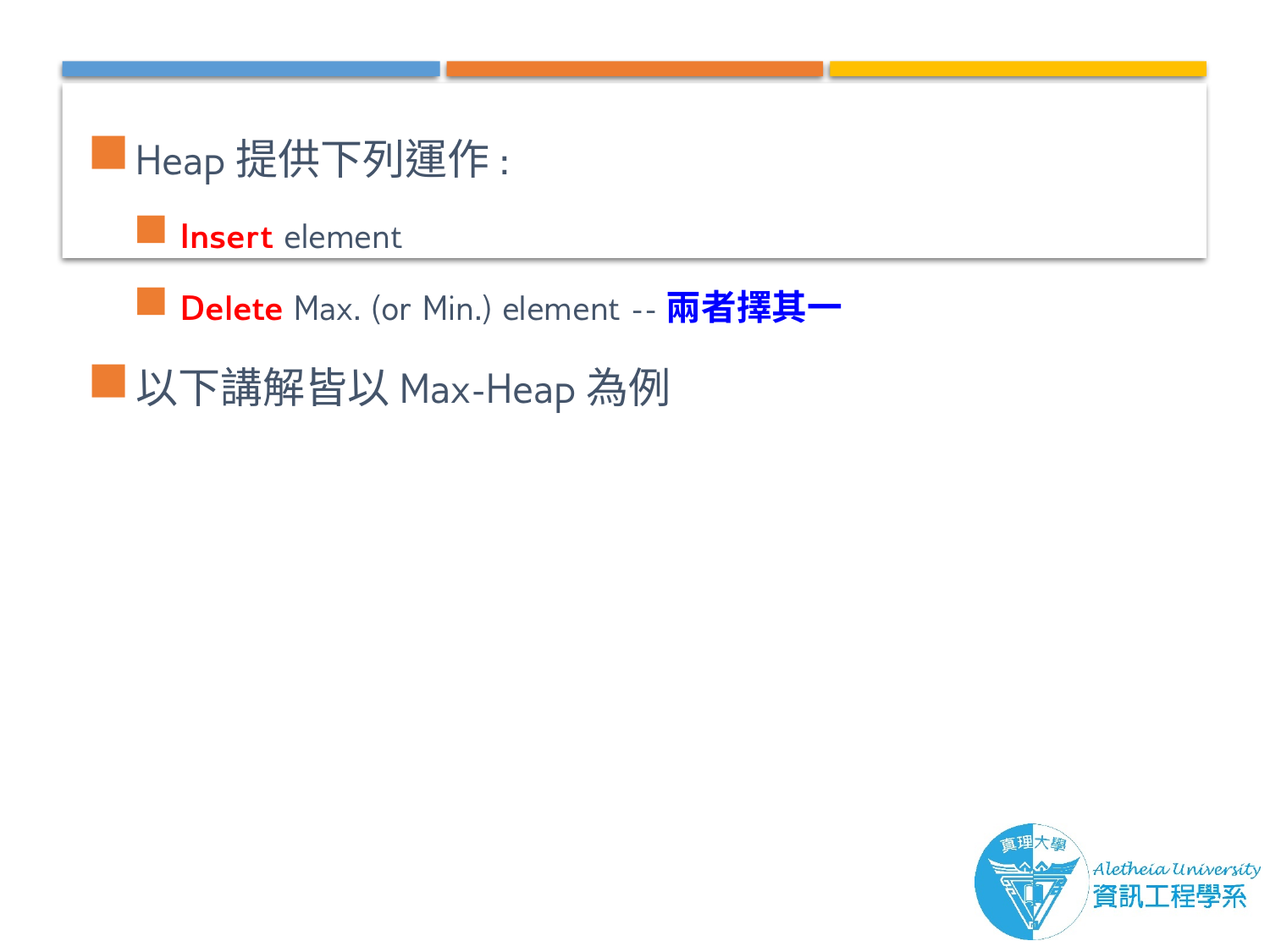

Heap提供下列運作:
Insert element
Delete Max. (or Min.) element --兩者擇其一
以下講解皆以Max-Heap為例